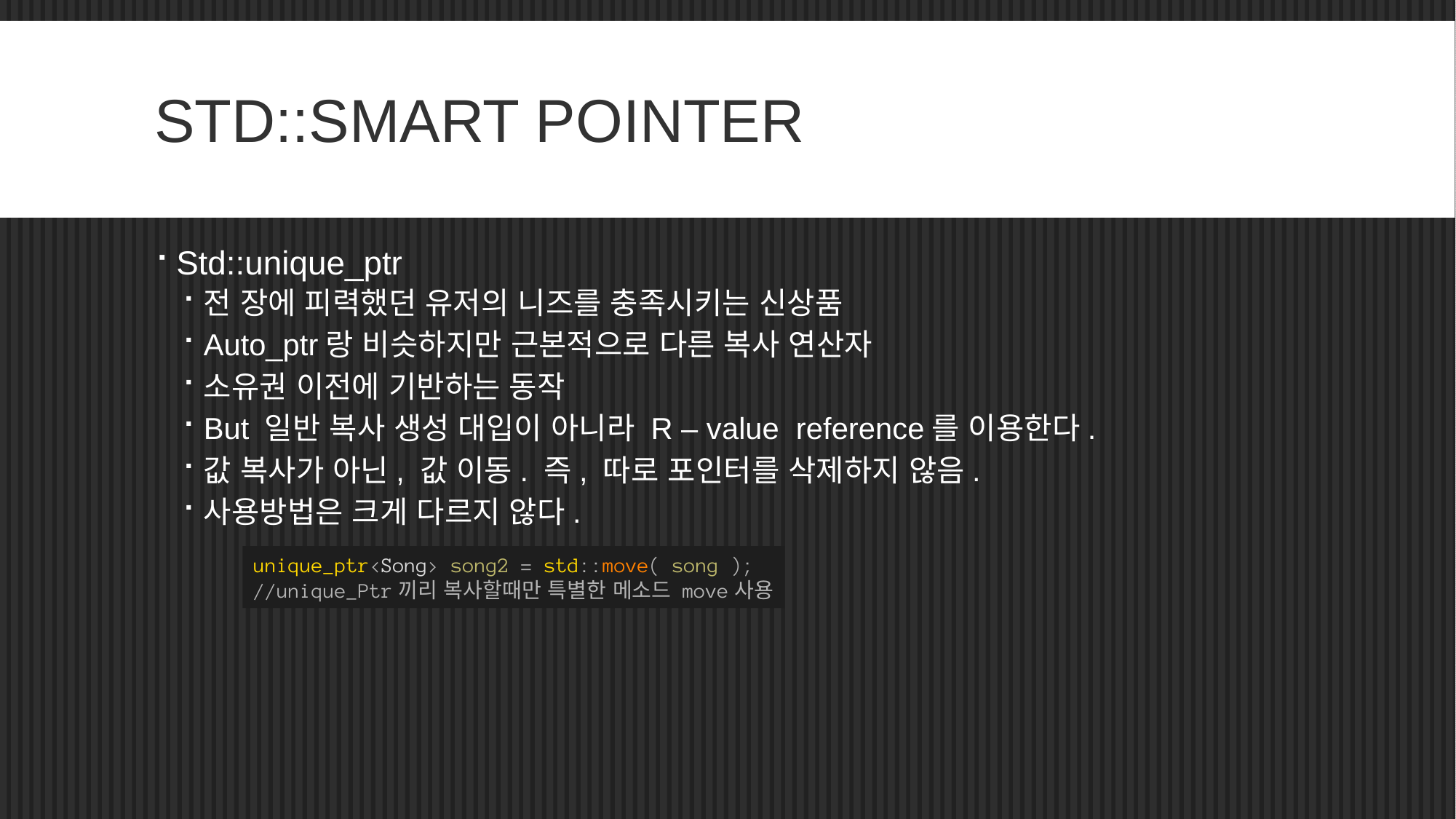

# STD::SMART POINTER
Std::unique_ptr
전 장에 피력했던 유저의 니즈를 충족시키는 신상품
Auto_ptr랑 비슷하지만 근본적으로 다른 복사 연산자
소유권 이전에 기반하는 동작
But 일반 복사 생성 대입이 아니라 R – value  reference를 이용한다.
값 복사가 아닌, 값 이동. 즉, 따로 포인터를 삭제하지 않음.
사용방법은 크게 다르지 않다.

unique_ptr<Song> song2 = std::move( song );
//unique_Ptr끼리 복사할때만 특별한 메소드 move사용